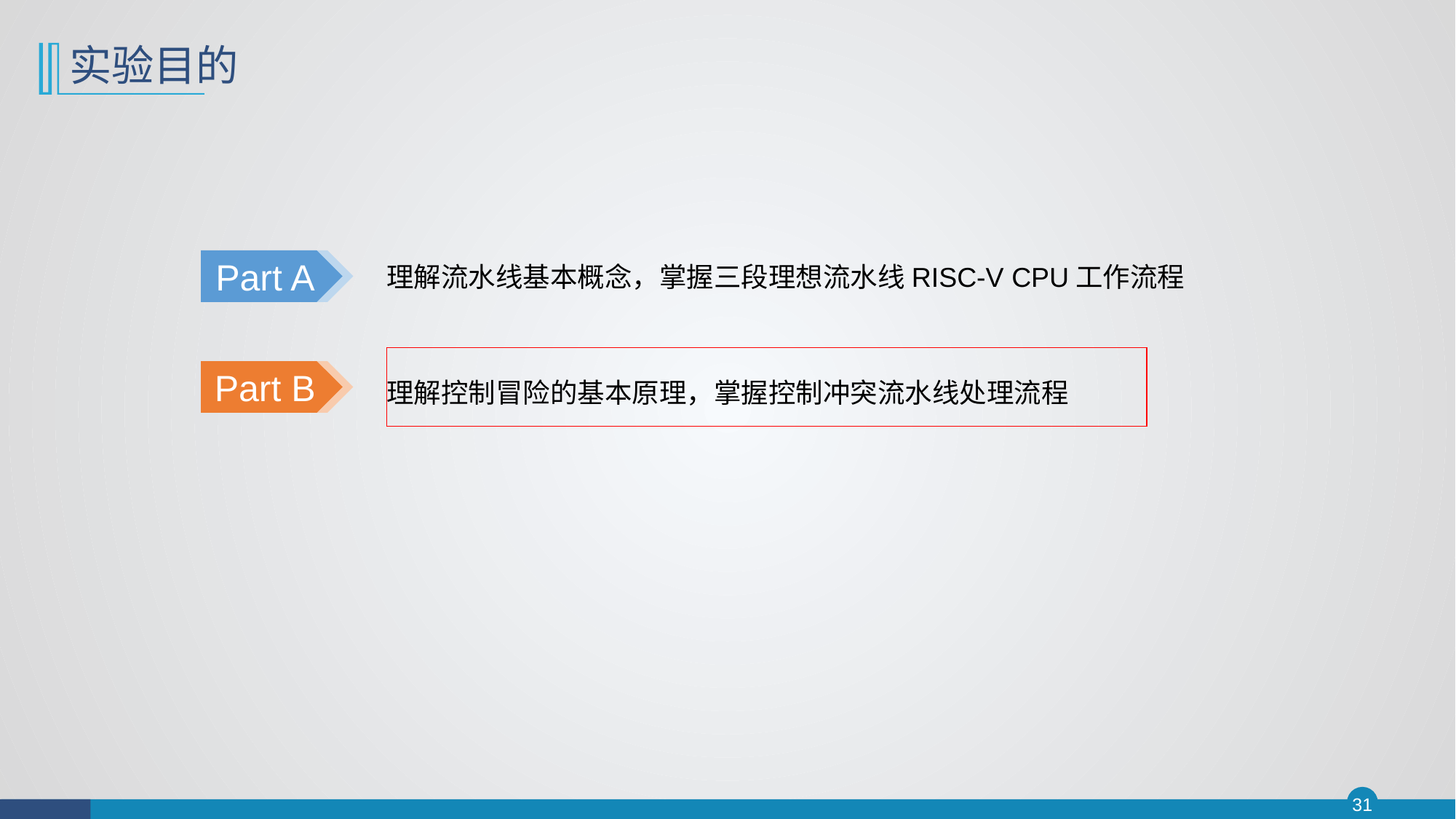

# 实验目的
理解流水线基本概念，掌握三段理想流水线RISC-V CPU工作流程
Part A

理解控制冒险的基本原理，掌握控制冲突流水线处理流程
Part B